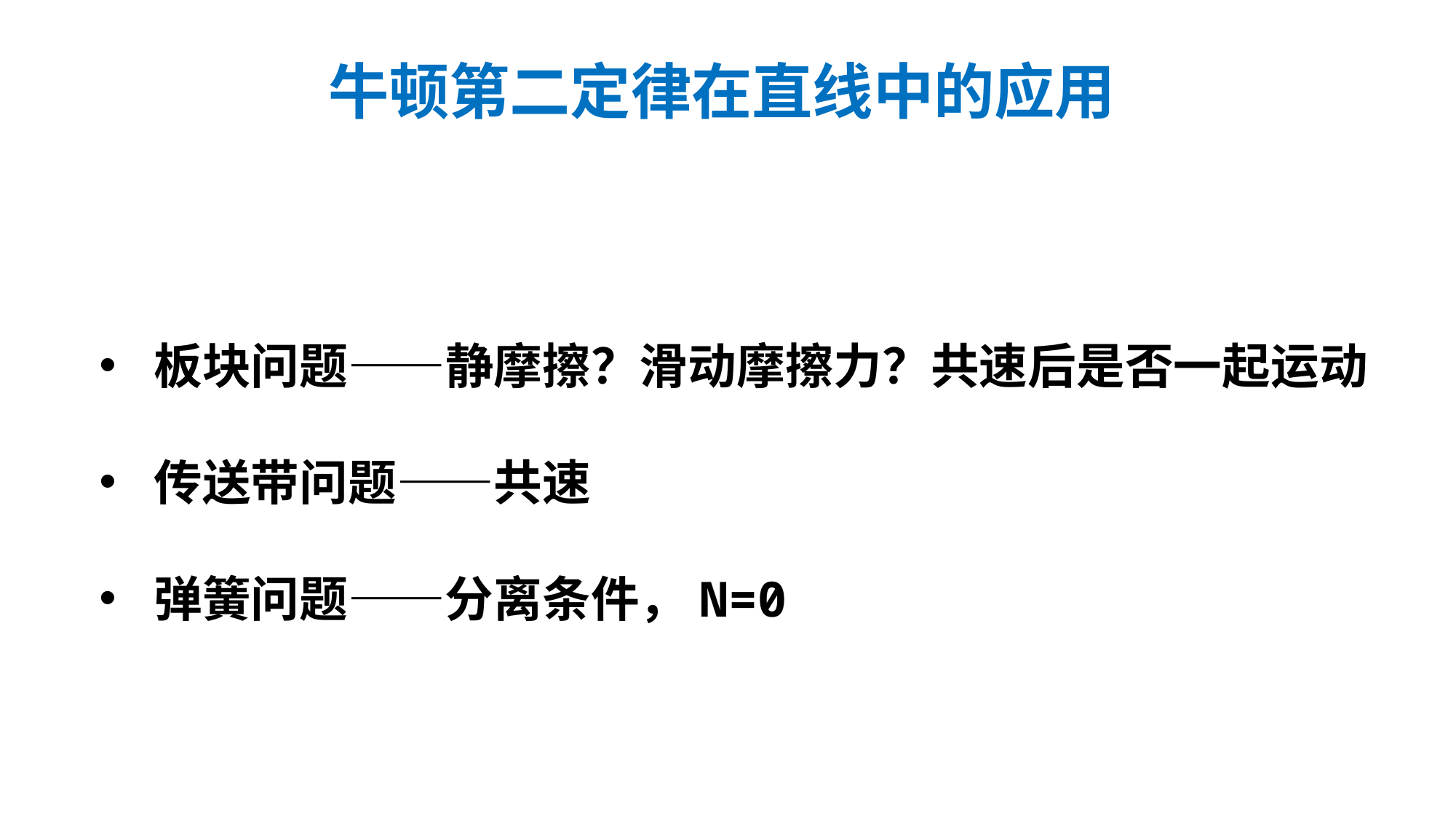

牛顿第二定律在直线中的应用
板块问题——静摩擦？滑动摩擦力？共速后是否一起运动
传送带问题——共速
弹簧问题——分离条件，N=0